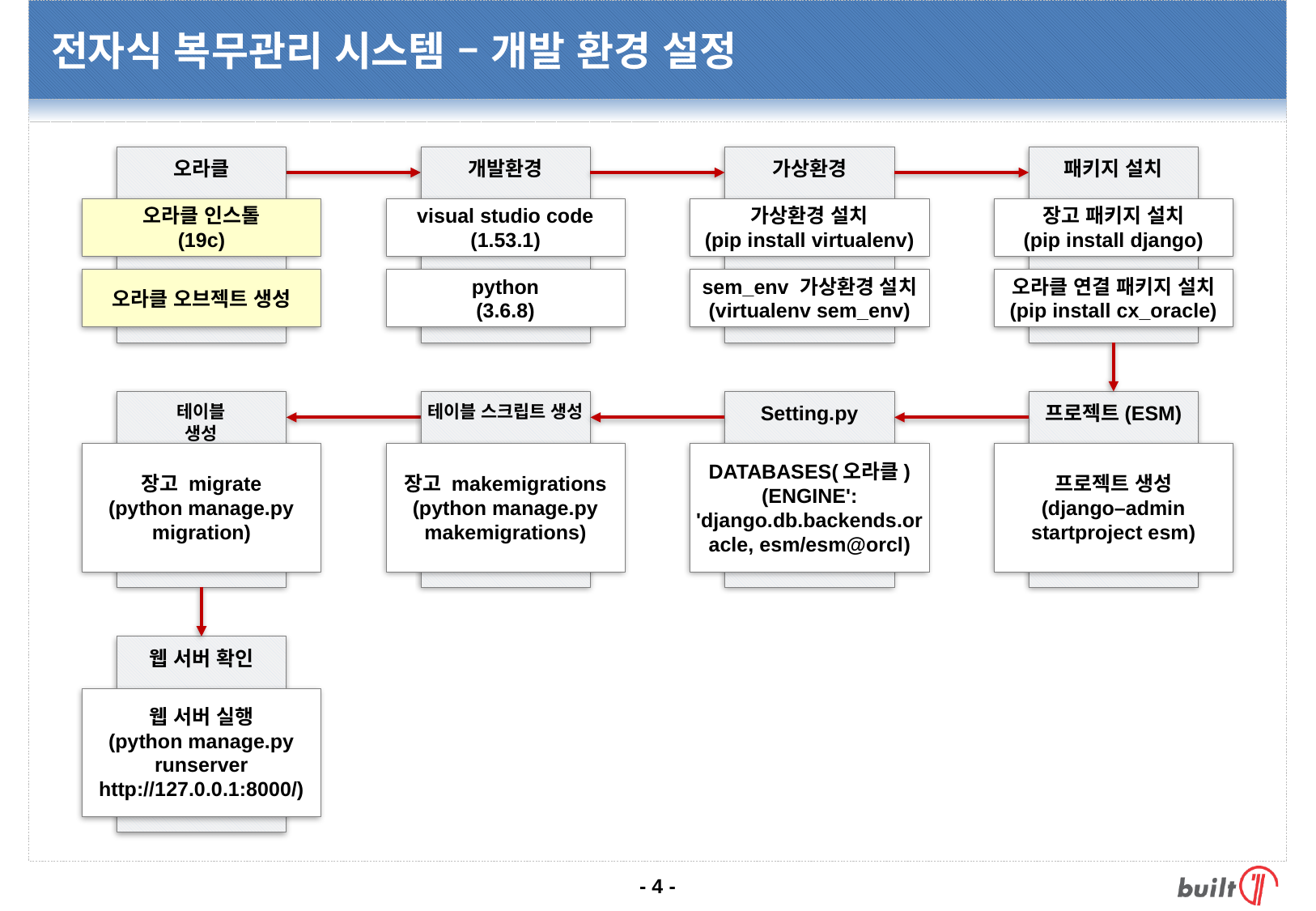

# 전자식 복무관리 시스템 – 개발 환경 설정

오라클

오라클 인스톨
(19c)
오라클 오브젝트 생성
개발환경

visual studio code
(1.53.1)
python
(3.6.8)
가상환경

가상환경 설치
(pip install virtualenv)
sem_env 가상환경 설치
(virtualenv sem_env)
패키지 설치

장고 패키지 설치
(pip install django)
오라클 연결 패키지 설치
(pip install cx_oracle)
테이블
생성

장고 migrate
(python manage.py migration)
테이블 스크립트 생성

장고 makemigrations
(python manage.py makemigrations)
Setting.py

DATABASES(오라클)
(ENGINE': 'django.db.backends.oracle, esm/esm@orcl)
프로젝트(ESM)

프로젝트 생성
(django–admin startproject esm)
웹 서버 확인

웹 서버 실행
(python manage.py runserver
http://127.0.0.1:8000/)